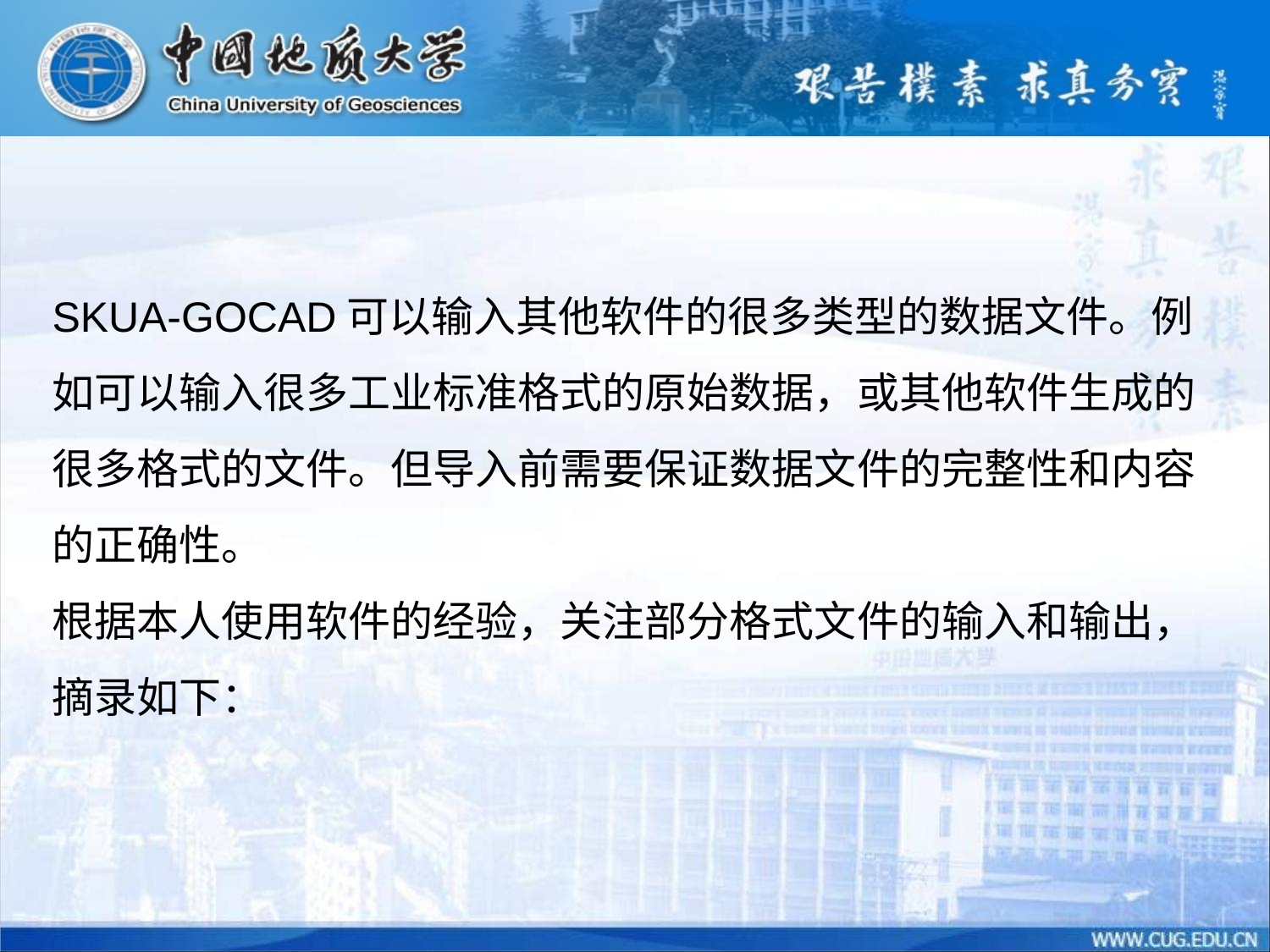

SKUA-GOCAD可以输入其他软件的很多类型的数据文件。例如可以输入很多工业标准格式的原始数据，或其他软件生成的很多格式的文件。但导入前需要保证数据文件的完整性和内容的正确性。
根据本人使用软件的经验，关注部分格式文件的输入和输出，摘录如下：